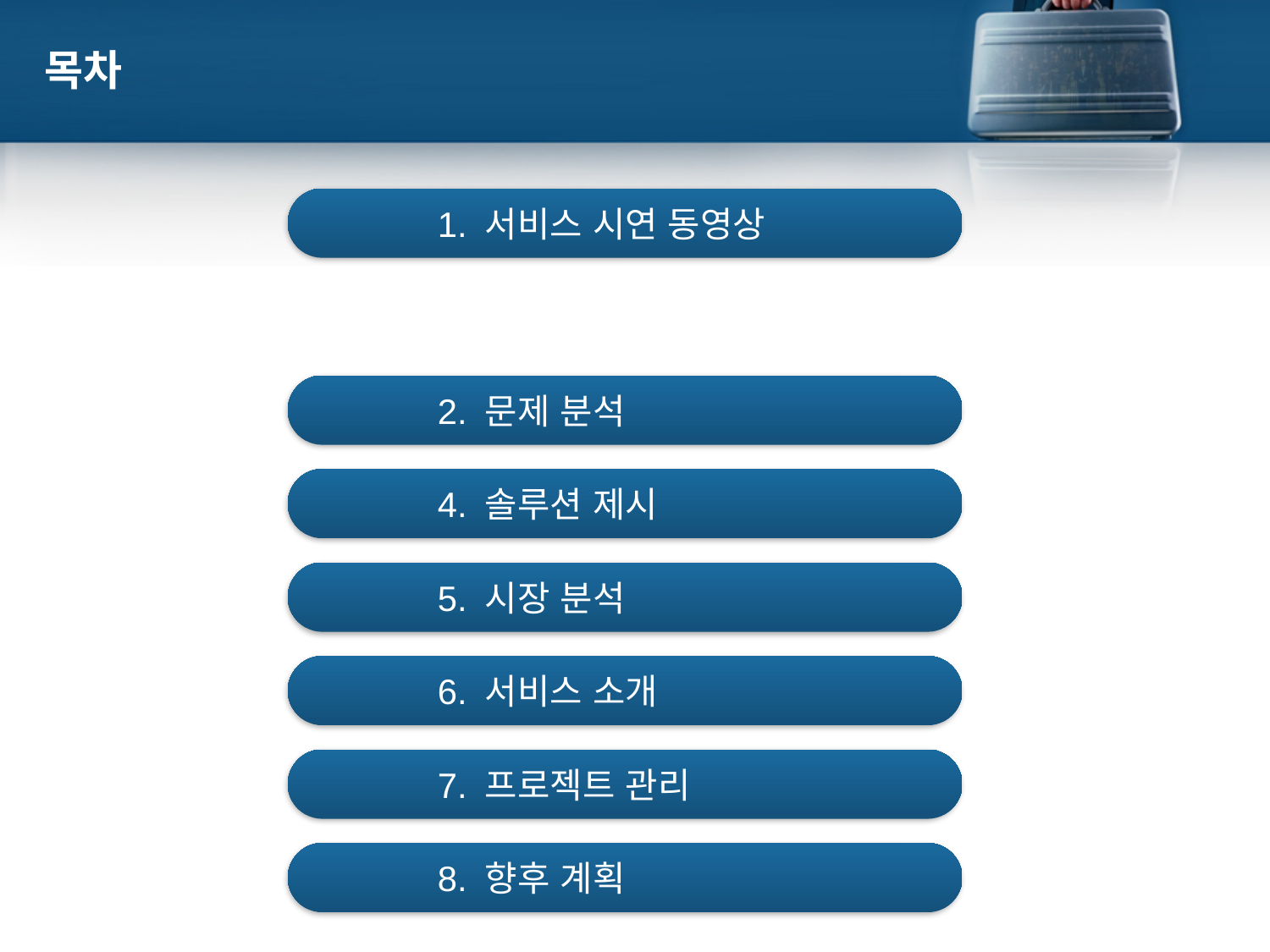

목차
1. 서비스 시연 동영상
2. 문제 분석
4. 솔루션 제시
5. 시장 분석
6. 서비스 소개
7. 프로젝트 관리
8. 향후 계획